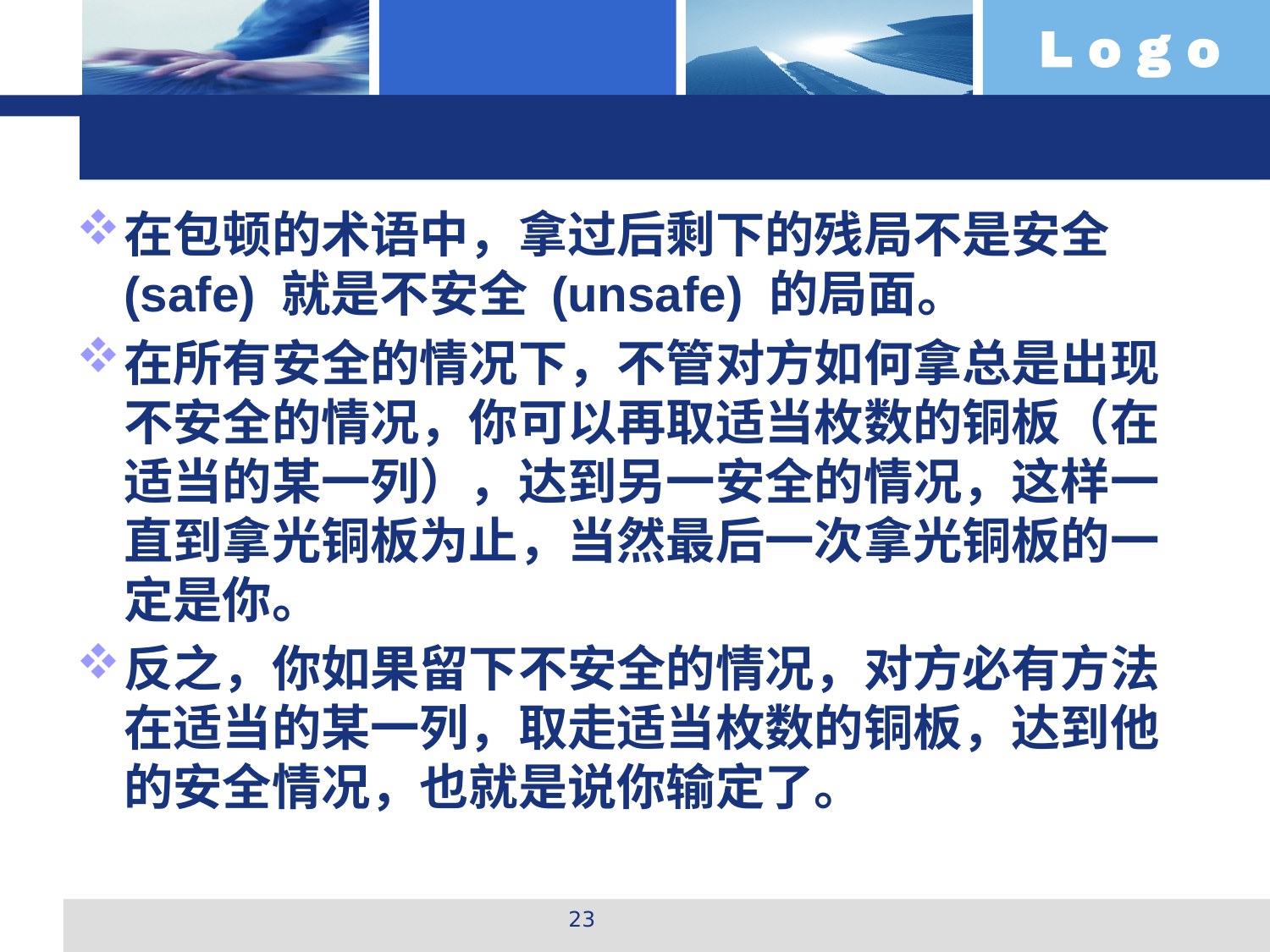

#
在包顿的术语中，拿过后剩下的残局不是安全 (safe) 就是不安全 (unsafe) 的局面。
在所有安全的情况下，不管对方如何拿总是出现不安全的情况，你可以再取适当枚数的铜板（在适当的某一列），达到另一安全的情况，这样一直到拿光铜板为止，当然最后一次拿光铜板的一定是你。
反之，你如果留下不安全的情况，对方必有方法在适当的某一列，取走适当枚数的铜板，达到他的安全情况，也就是说你输定了。
23